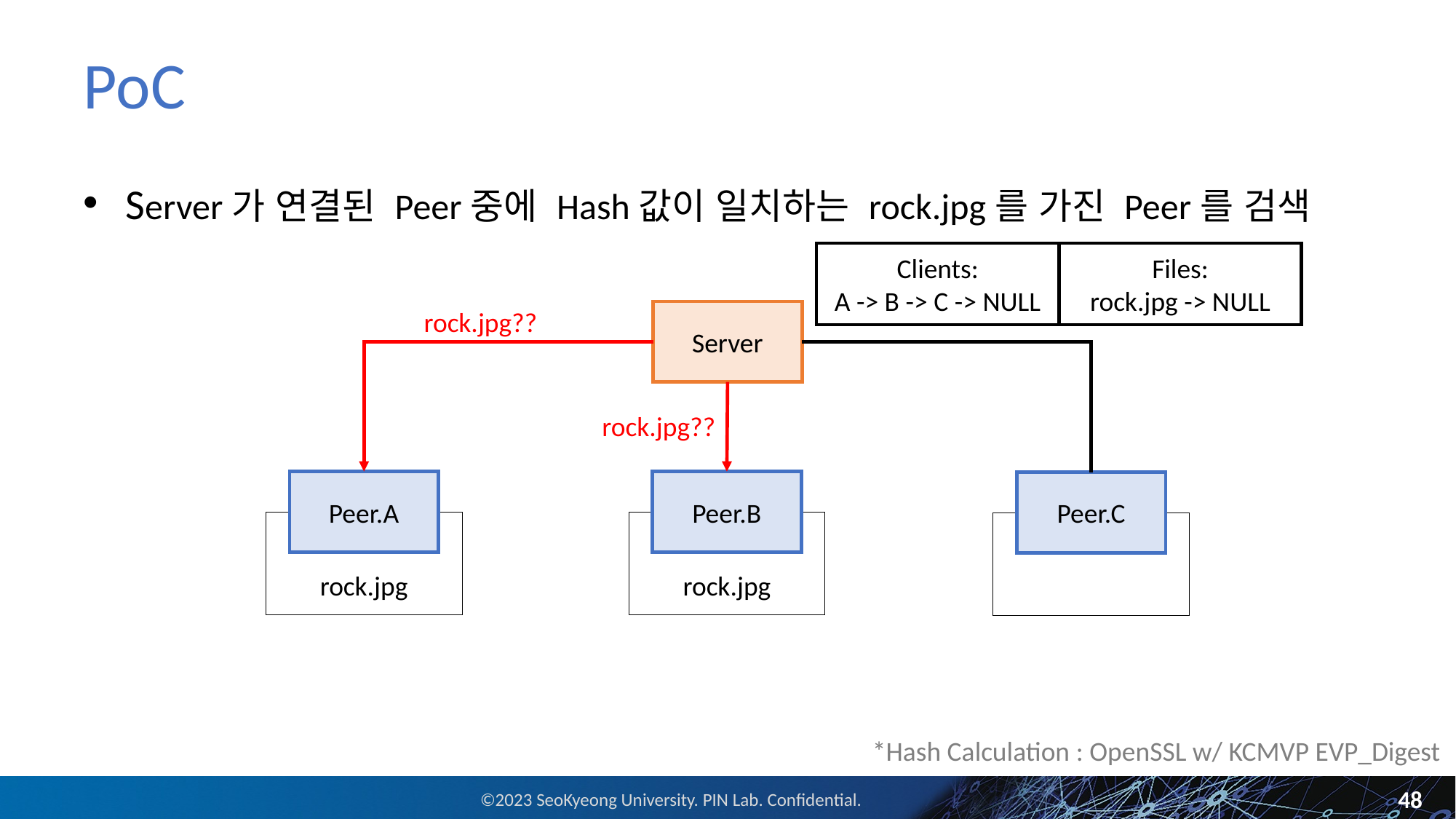

# PoC
Server가 연결된 Peer중에 Hash값이 일치하는 rock.jpg를 가진 Peer를 검색
Clients:
A -> B -> C -> NULL
Files:
rock.jpg -> NULL
rock.jpg??
Server
rock.jpg??
Peer.A

rock.jpg
Peer.B

rock.jpg
Peer.C

*Hash Calculation : OpenSSL w/ KCMVP EVP_Digest
48